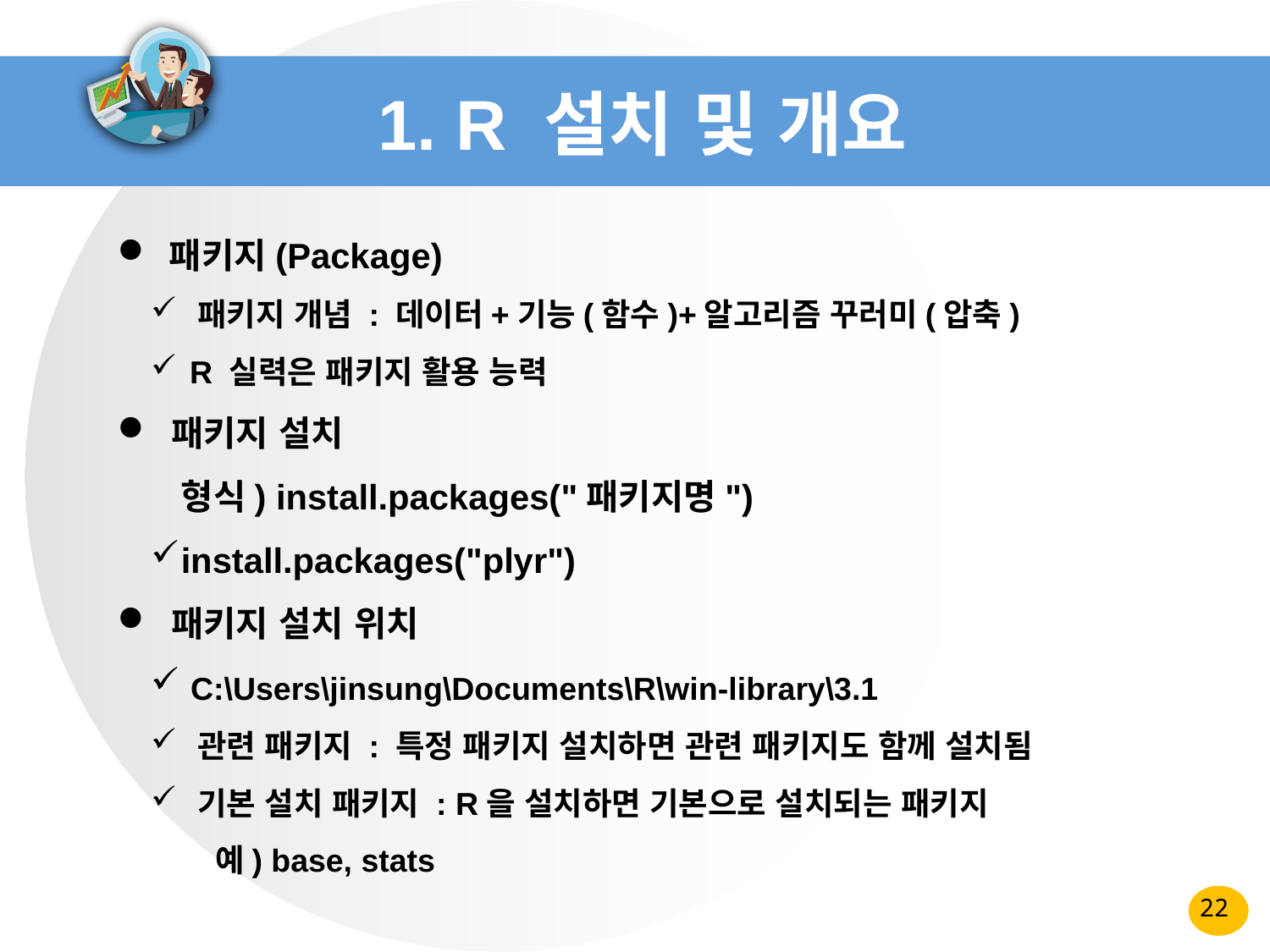

# 1. R 설치 및 개요
 패키지(Package)
 패키지 개념 : 데이터+기능(함수)+알고리즘 꾸러미(압축)
 R 실력은 패키지 활용 능력
 패키지 설치
형식) install.packages("패키지명")
install.packages("plyr")
 패키지 설치 위치
 C:\Users\jinsung\Documents\R\win-library\3.1
 관련 패키지 : 특정 패키지 설치하면 관련 패키지도 함께 설치됨
 기본 설치 패키지 : R을 설치하면 기본으로 설치되는 패키지
   예) base, stats
22